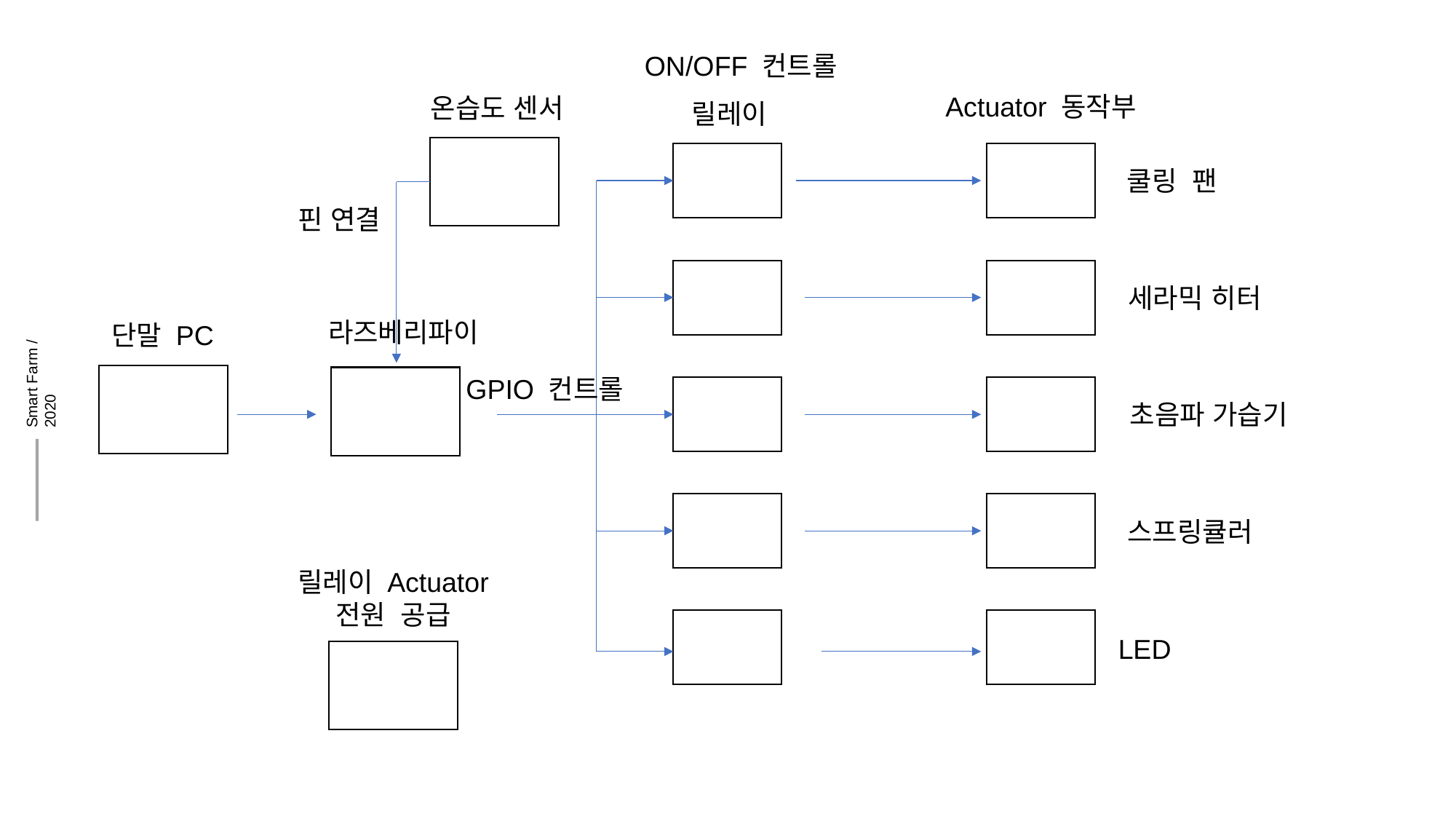

ON/OFF 컨트롤
Actuator 동작부
온습도 센서
릴레이

쿨링  팬
핀 연결
세라믹 히터
Smart Farm /   2020
라즈베리파이
단말 PC

GPIO 컨트롤

초음파 가습기
스프링큘러
릴레이 Actuator
전원  공급
LED